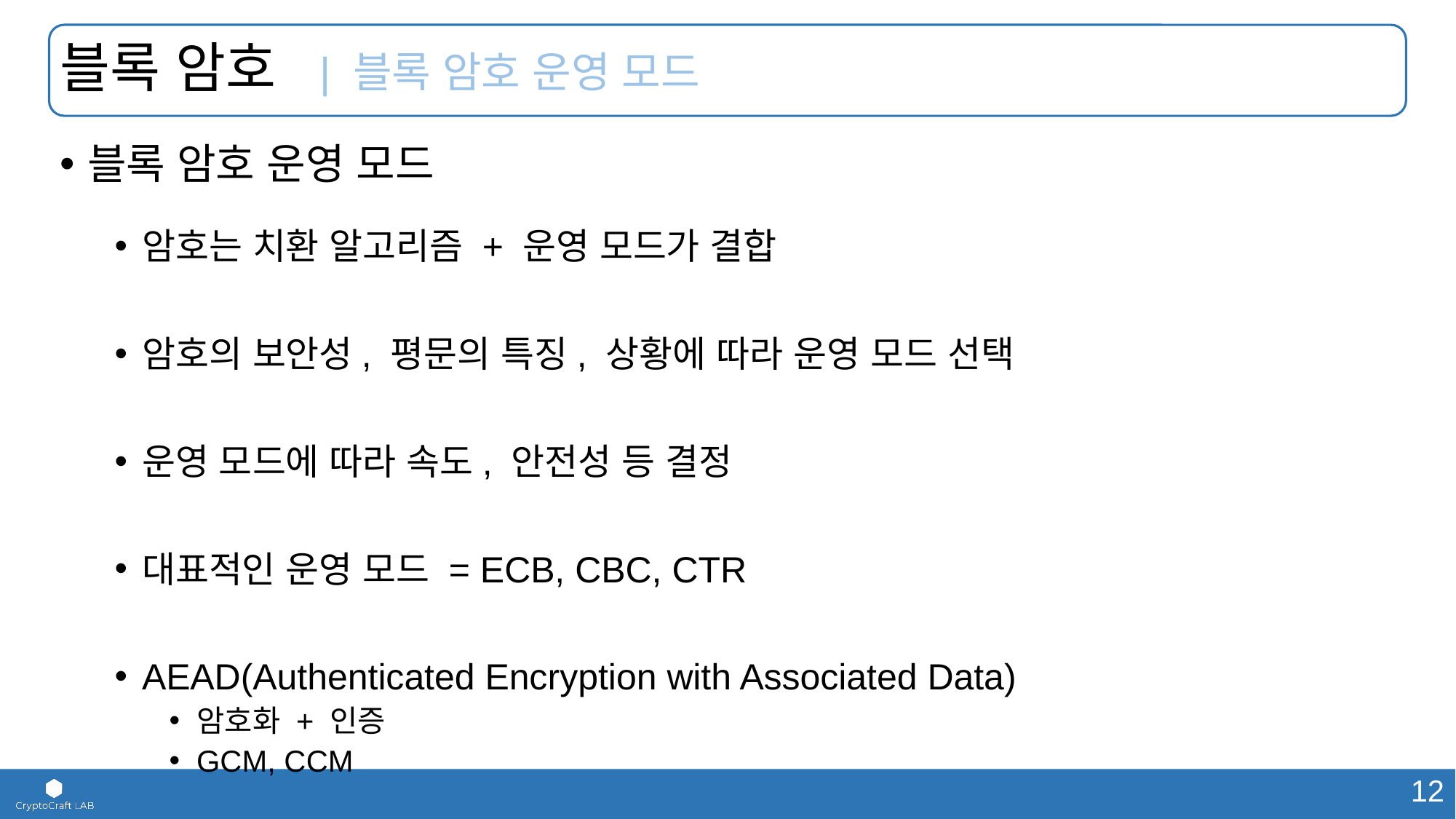

# 블록 암호  | 블록 암호 운영 모드
블록 암호 운영 모드

암호는 치환 알고리즘 + 운영 모드가 결합

암호의 보안성, 평문의 특징, 상황에 따라 운영 모드 선택

운영 모드에 따라 속도, 안전성 등 결정

대표적인 운영 모드 = ECB, CBC, CTR

AEAD(Authenticated Encryption with Associated Data)
암호화 + 인증
GCM, CCM